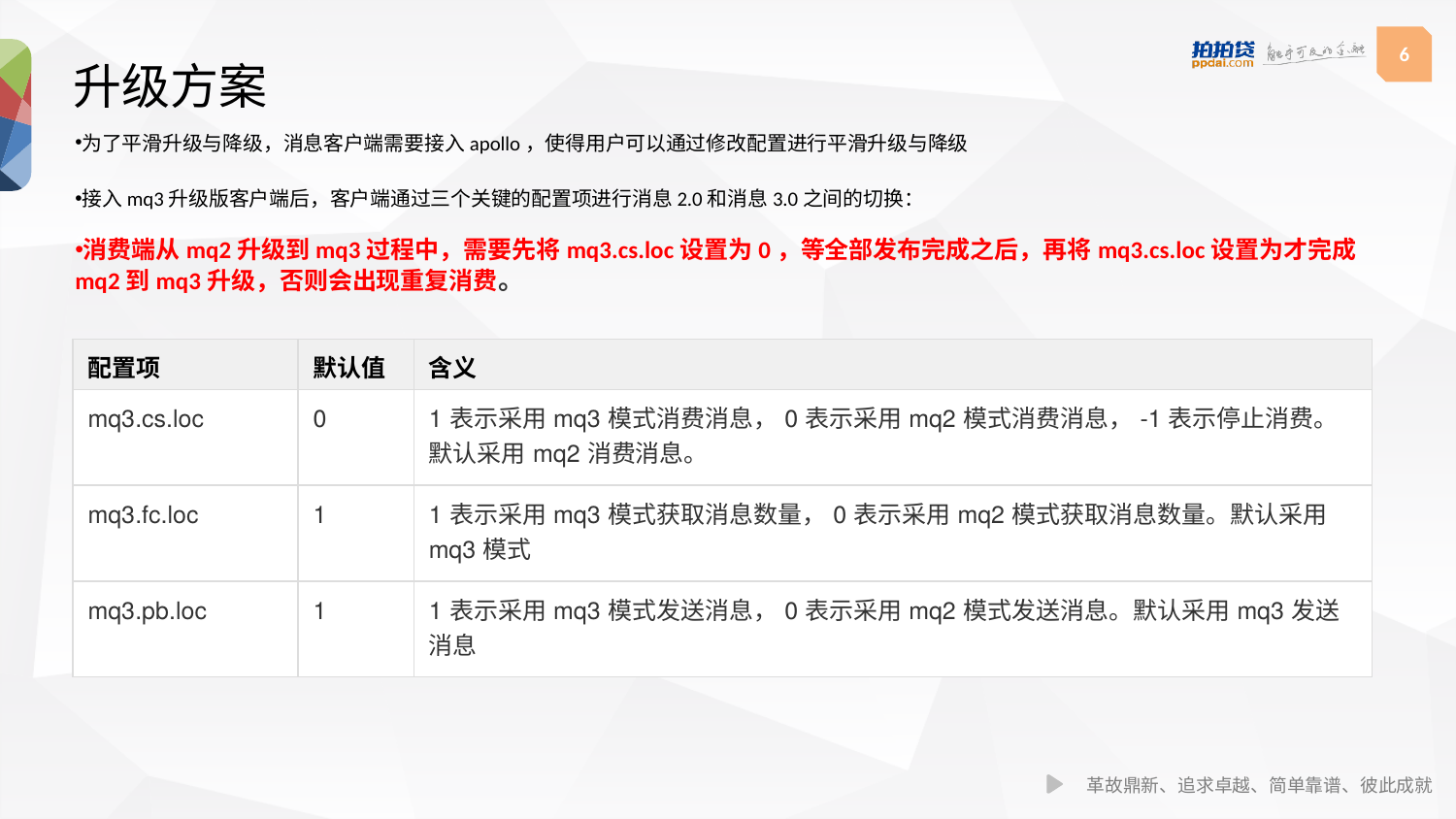

6

升级方案
为了平滑升级与降级，消息客户端需要接入apollo，使得用户可以通过修改配置进行平滑升级与降级

接入mq3升级版客户端后，客户端通过三个关键的配置项进行消息2.0和消息3.0之间的切换：

消费端从mq2升级到mq3过程中，需要先将mq3.cs.loc设置为0，等全部发布完成之后，再将mq3.cs.loc设置为才完成mq2到mq3升级，否则会出现重复消费。
| 配置项 | 默认值 | 含义 |
| --- | --- | --- |
| mq3.cs.loc | 0 | 1表示采用mq3模式消费消息，0表示采用mq2模式消费消息，-1表示停止消费。默认采用mq2消费消息。 |
| mq3.fc.loc | 1 | 1表示采用mq3模式获取消息数量，0表示采用mq2模式获取消息数量。默认采用mq3模式 |
| mq3.pb.loc | 1 | 1表示采用mq3模式发送消息，0表示采用mq2模式发送消息。默认采用mq3发送消息 |